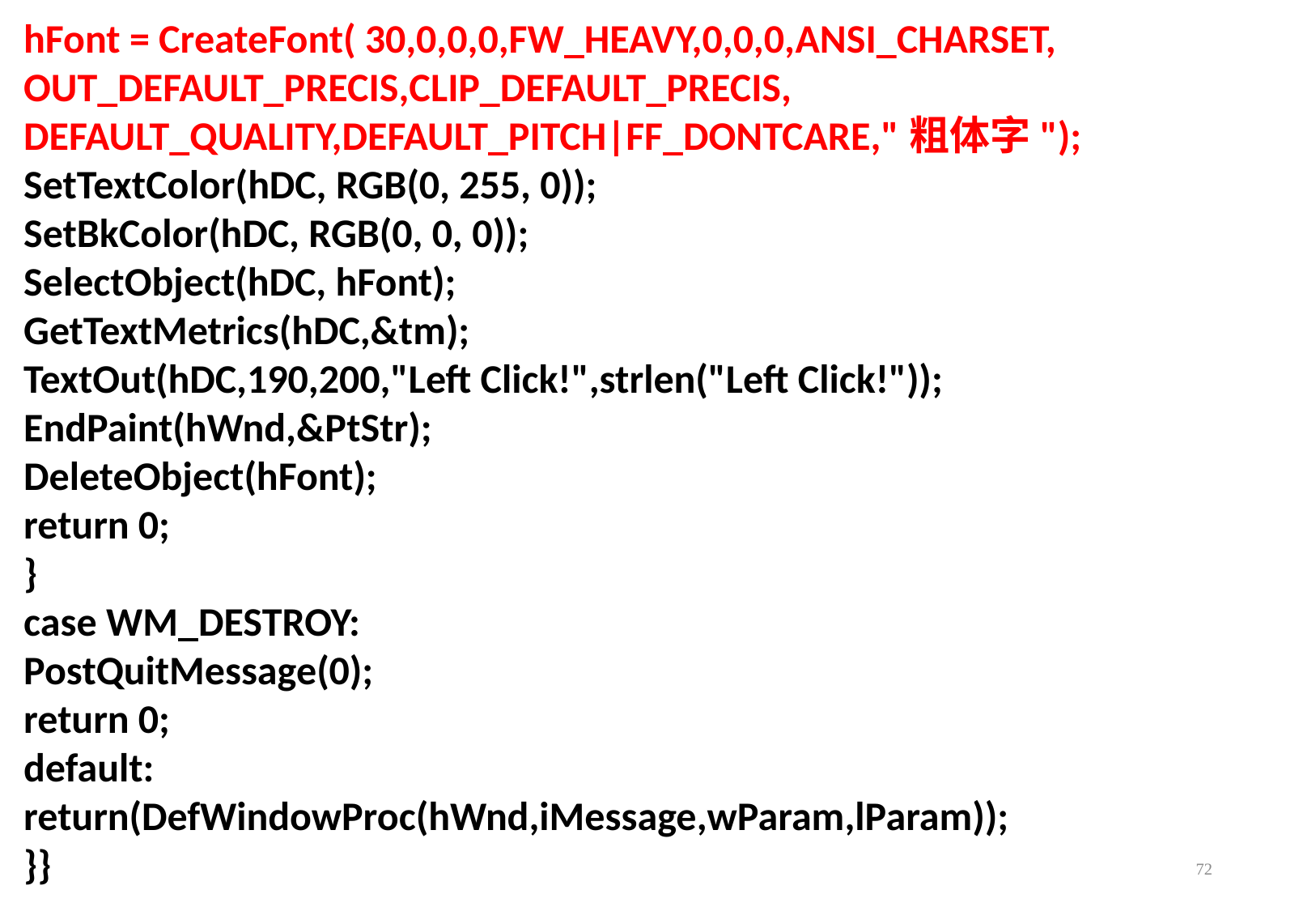

hFont = CreateFont( 30,0,0,0,FW_HEAVY,0,0,0,ANSI_CHARSET,
OUT_DEFAULT_PRECIS,CLIP_DEFAULT_PRECIS,
DEFAULT_QUALITY,DEFAULT_PITCH|FF_DONTCARE,"粗体字");
SetTextColor(hDC, RGB(0, 255, 0));
SetBkColor(hDC, RGB(0, 0, 0));
SelectObject(hDC, hFont);
GetTextMetrics(hDC,&tm);
TextOut(hDC,190,200,"Left Click!",strlen("Left Click!"));
EndPaint(hWnd,&PtStr);
DeleteObject(hFont);
return 0;
}
case WM_DESTROY:
PostQuitMessage(0);
return 0;
default:
return(DefWindowProc(hWnd,iMessage,wParam,lParam));
}}
72